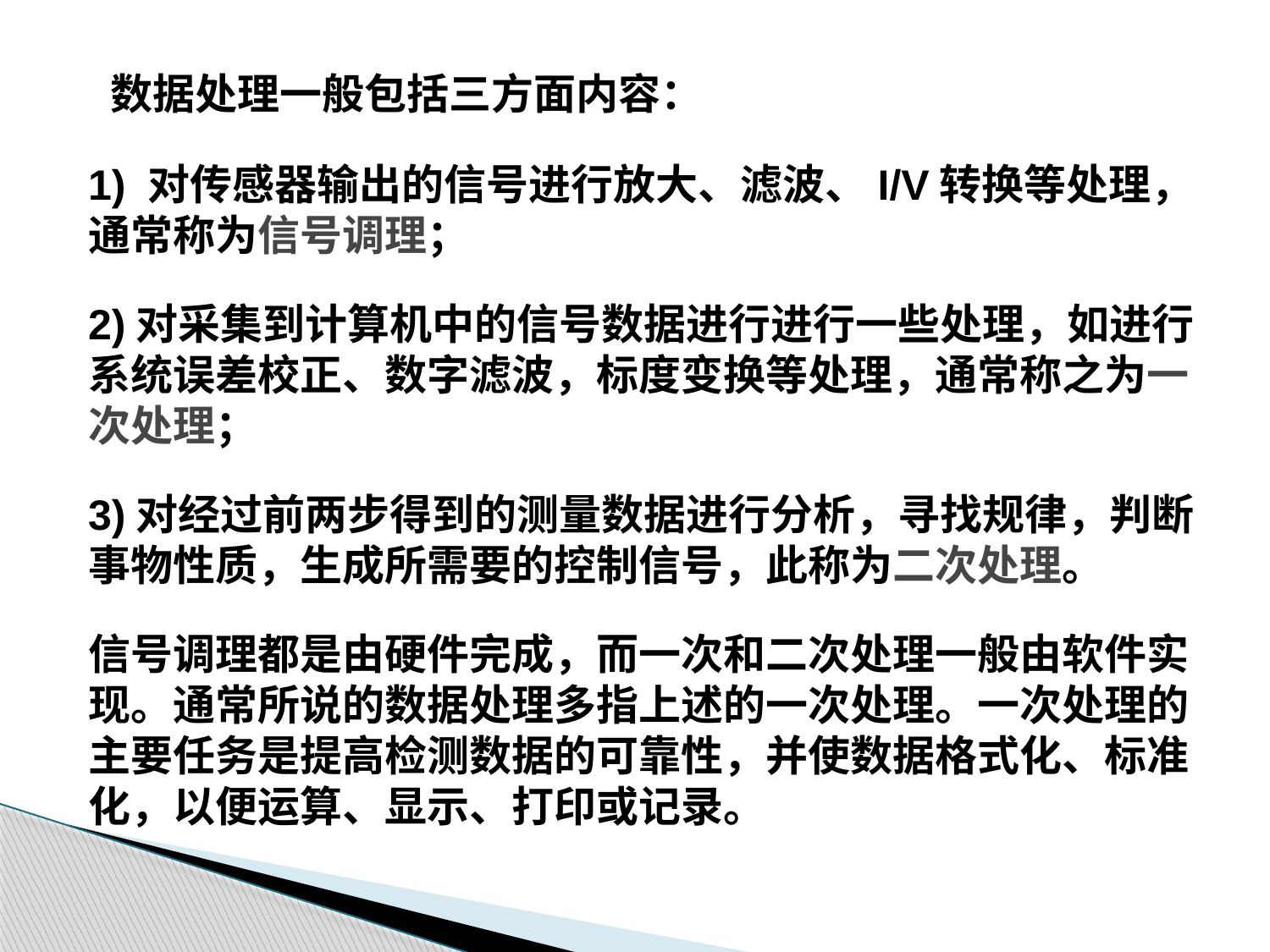

数据处理一般包括三方面内容：
	1) 对传感器输出的信号进行放大、滤波、I/V转换等处理，通常称为信号调理；
	2)对采集到计算机中的信号数据进行进行一些处理，如进行系统误差校正、数字滤波，标度变换等处理，通常称之为一次处理；
	3)对经过前两步得到的测量数据进行分析，寻找规律，判断事物性质，生成所需要的控制信号，此称为二次处理。
	信号调理都是由硬件完成，而一次和二次处理一般由软件实现。通常所说的数据处理多指上述的一次处理。一次处理的主要任务是提高检测数据的可靠性，并使数据格式化、标准化，以便运算、显示、打印或记录。